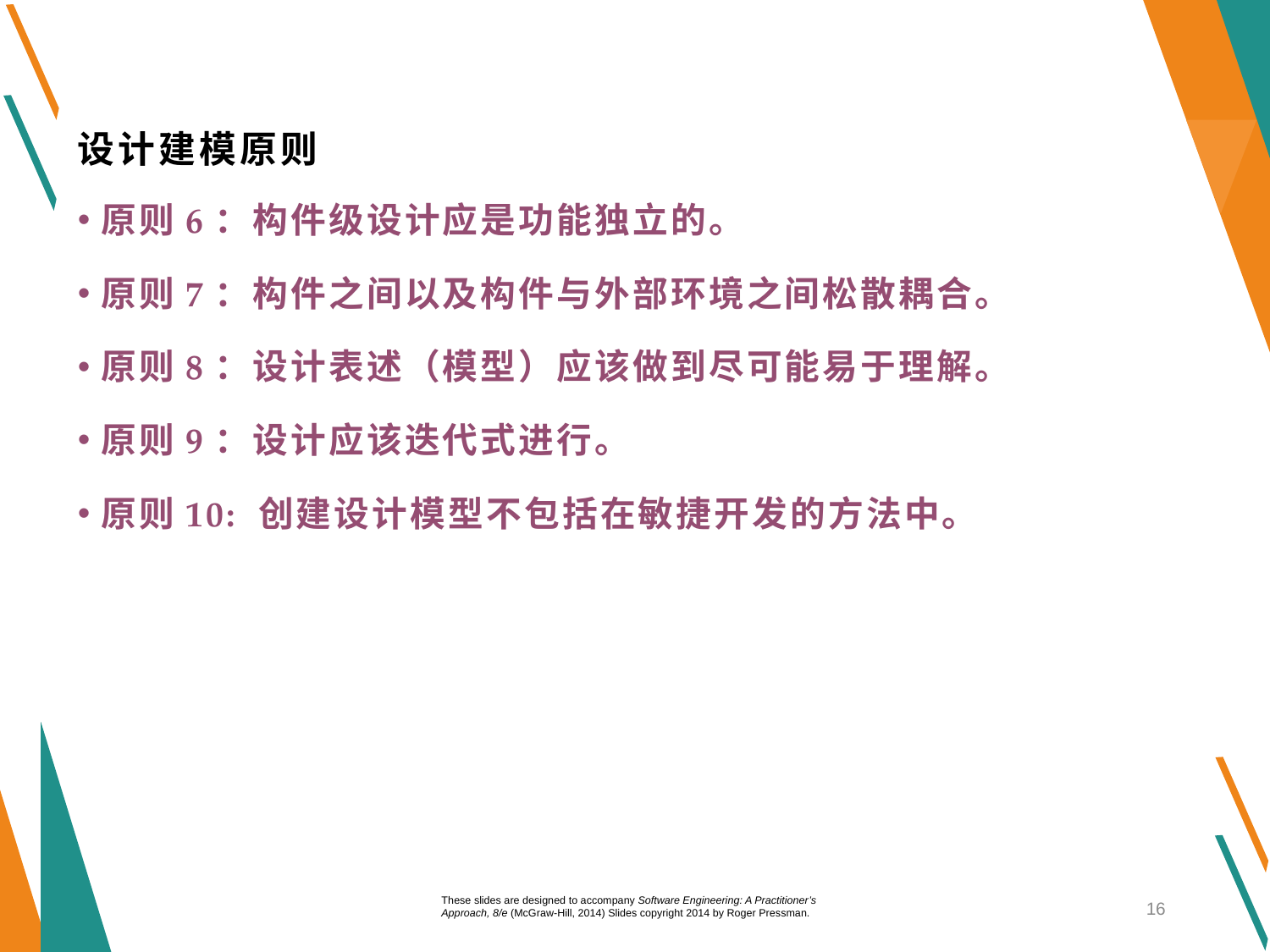

# 设计建模原则
原则6：构件级设计应是功能独立的。
原则7：构件之间以及构件与外部环境之间松散耦合。
原则8：设计表述（模型）应该做到尽可能易于理解。
原则9：设计应该迭代式进行。
原则10: 创建设计模型不包括在敏捷开发的方法中。
These slides are designed to accompany Software Engineering: A Practitioner’s Approach, 8/e (McGraw-Hill, 2014) Slides copyright 2014 by Roger Pressman.
16